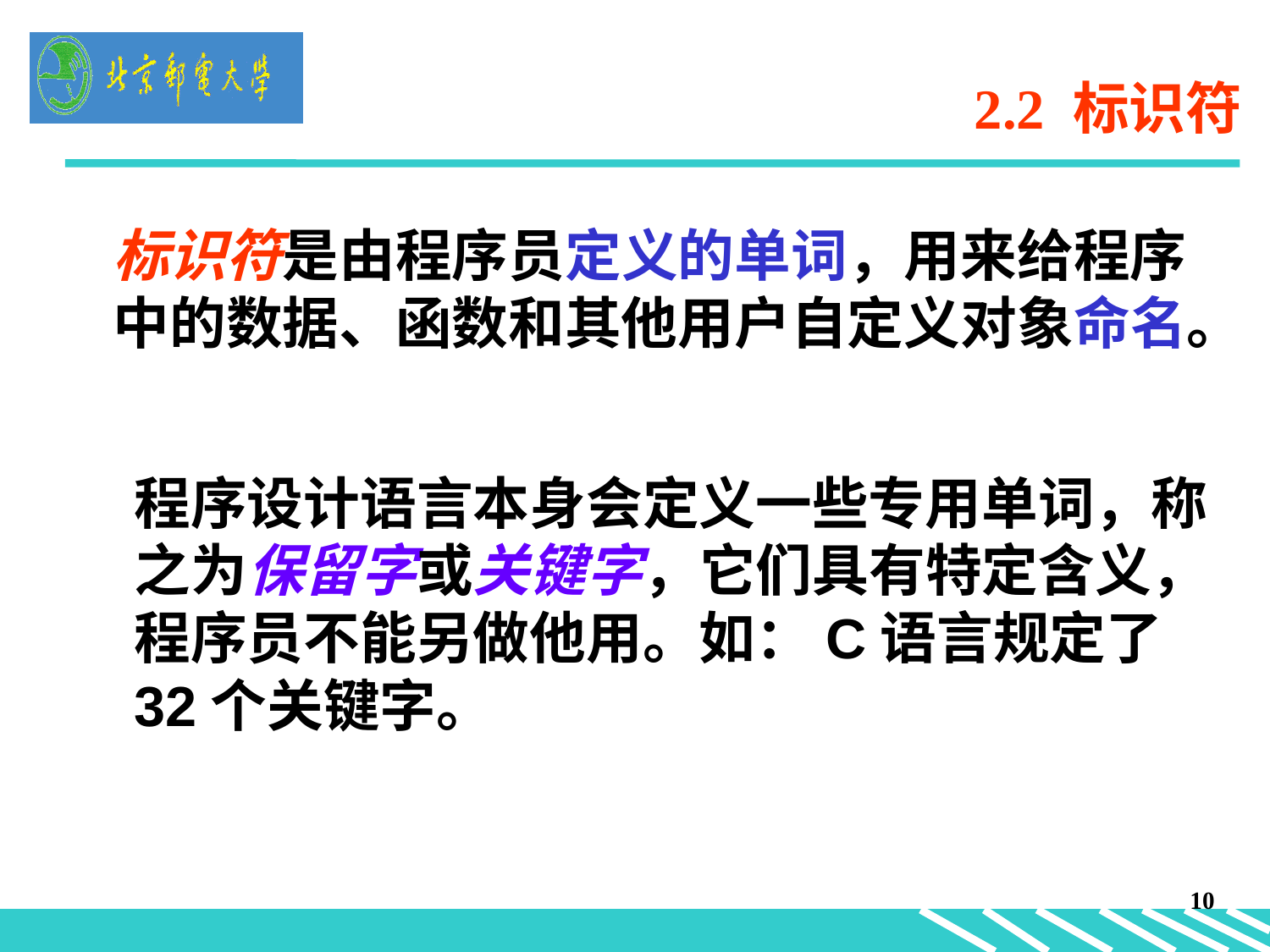

# 2.2 标识符
标识符是由程序员定义的单词，用来给程序中的数据、函数和其他用户自定义对象命名。
程序设计语言本身会定义一些专用单词，称之为保留字或关键字，它们具有特定含义，程序员不能另做他用。如：C语言规定了32个关键字。
10